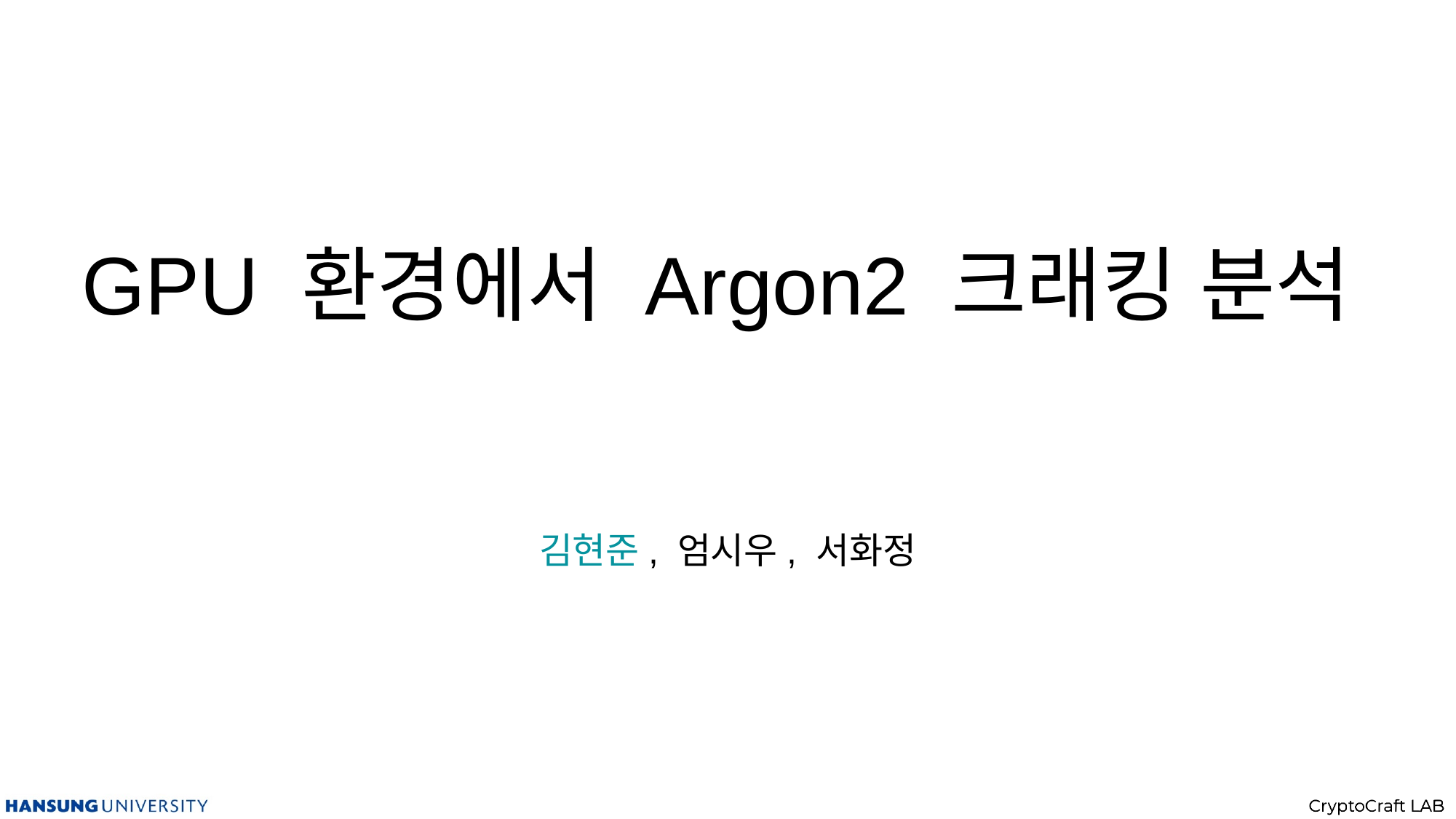

# GPU 환경에서 Argon2 크래킹 분석
김현준, 엄시우, 서화정